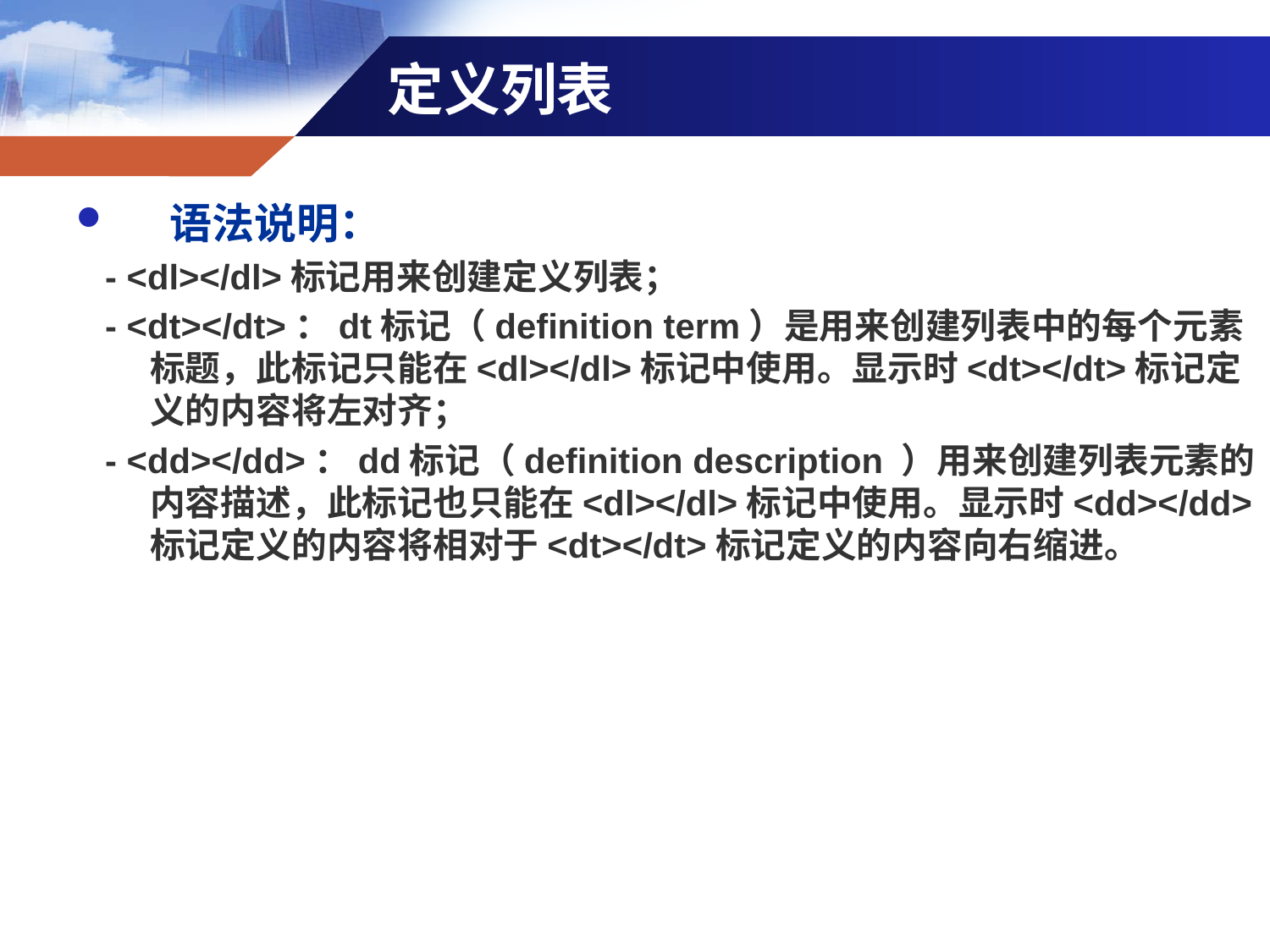

定义列表
 语法说明：
   - <dl></dl>标记用来创建定义列表；
   - <dt></dt>：dt标记（definition term）是用来创建列表中的每个元素标题，此标记只能在<dl></dl>标记中使用。显示时<dt></dt>标记定义的内容将左对齐；
   - <dd></dd>：dd标记（definition description ）用来创建列表元素的内容描述，此标记也只能在<dl></dl>标记中使用。显示时<dd></dd>标记定义的内容将相对于<dt></dt>标记定义的内容向右缩进。